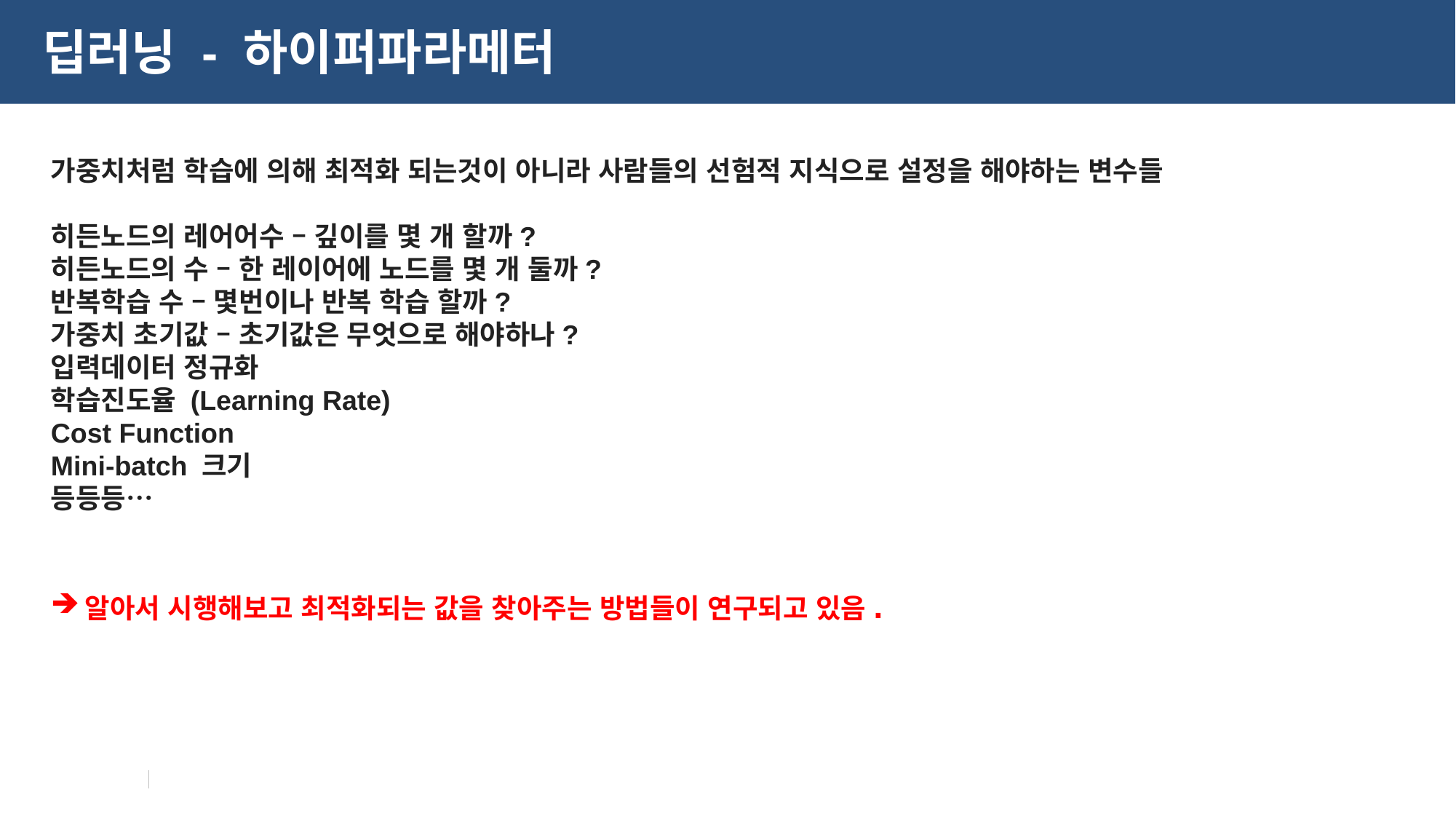

# 딥러닝 - 하이퍼파라메터
가중치처럼 학습에 의해 최적화 되는것이 아니라 사람들의 선험적 지식으로 설정을 해야하는 변수들

히든노드의 레어어수 – 깊이를 몇 개 할까?
히든노드의 수 – 한 레이어에 노드를 몇 개 둘까?
반복학습 수 – 몇번이나 반복 학습 할까?
가중치 초기값 – 초기값은 무엇으로 해야하나?
입력데이터 정규화
학습진도율 (Learning Rate)
Cost Function
Mini-batch 크기
등등등…
알아서 시행해보고 최적화되는 값을 찾아주는 방법들이 연구되고 있음.